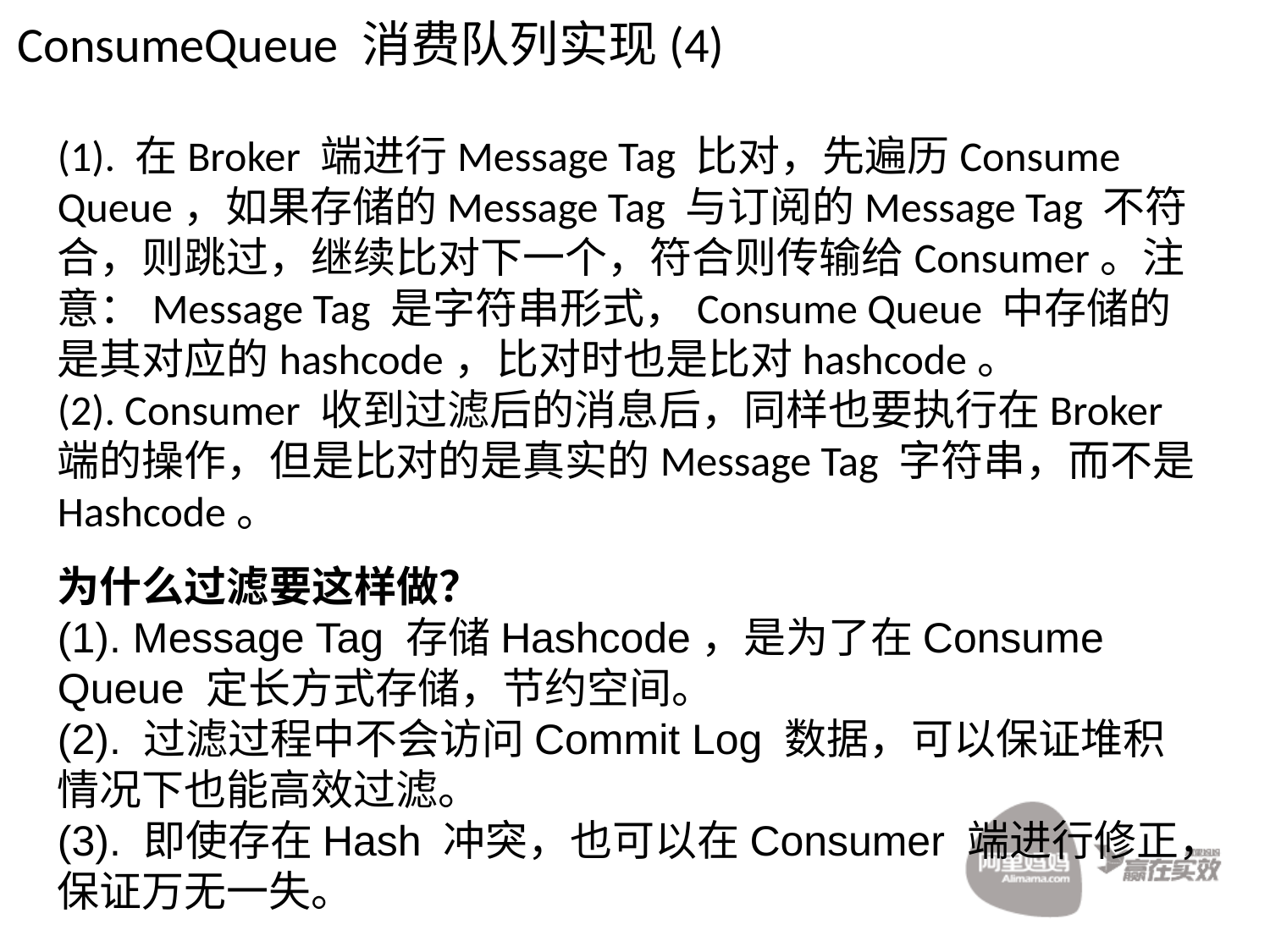

ConsumeQueue 消费队列实现(4)
(1). 在Broker 端进行Message Tag 比对，先遍历Consume Queue，如果存储的Message Tag 与订阅的Message Tag 不符合，则跳过，继续比对下一个，符合则传输给Consumer。注意：Message Tag 是字符串形式，Consume Queue 中存储的是其对应的hashcode，比对时也是比对hashcode。
(2). Consumer 收到过滤后的消息后，同样也要执行在Broker 端的操作，但是比对的是真实的Message Tag 字符串，而不是Hashcode。
为什么过滤要这样做？
(1). Message Tag 存储Hashcode，是为了在Consume Queue 定长方式存储，节约空间。
(2). 过滤过程中不会访问Commit Log 数据，可以保证堆积情况下也能高效过滤。
(3). 即使存在Hash 冲突，也可以在Consumer 端进行修正，保证万无一失。